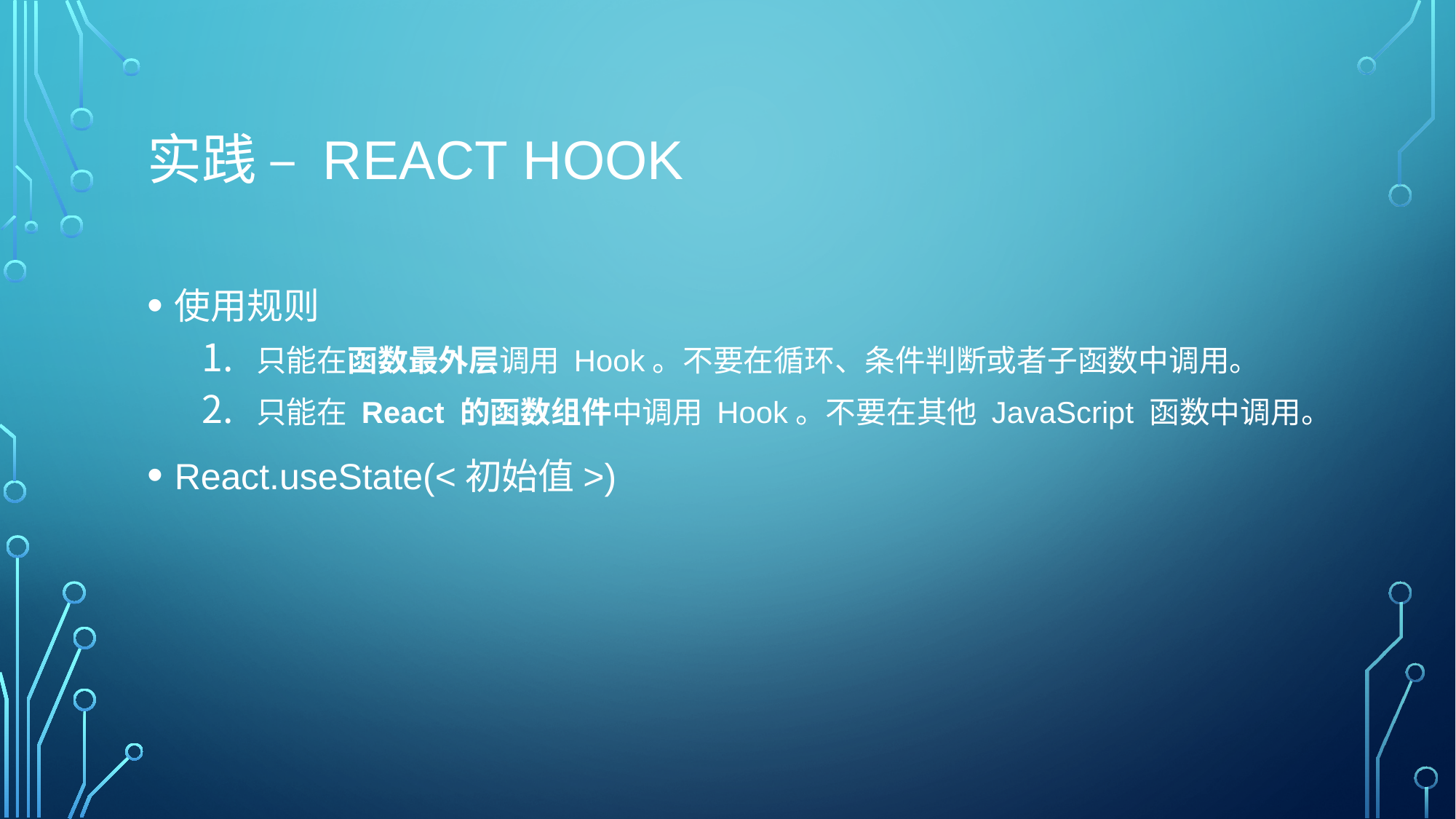

# 实践 – React Hook
使用规则
只能在函数最外层调用 Hook。不要在循环、条件判断或者子函数中调用。
只能在 React 的函数组件中调用 Hook。不要在其他 JavaScript 函数中调用。
React.useState(<初始值>)